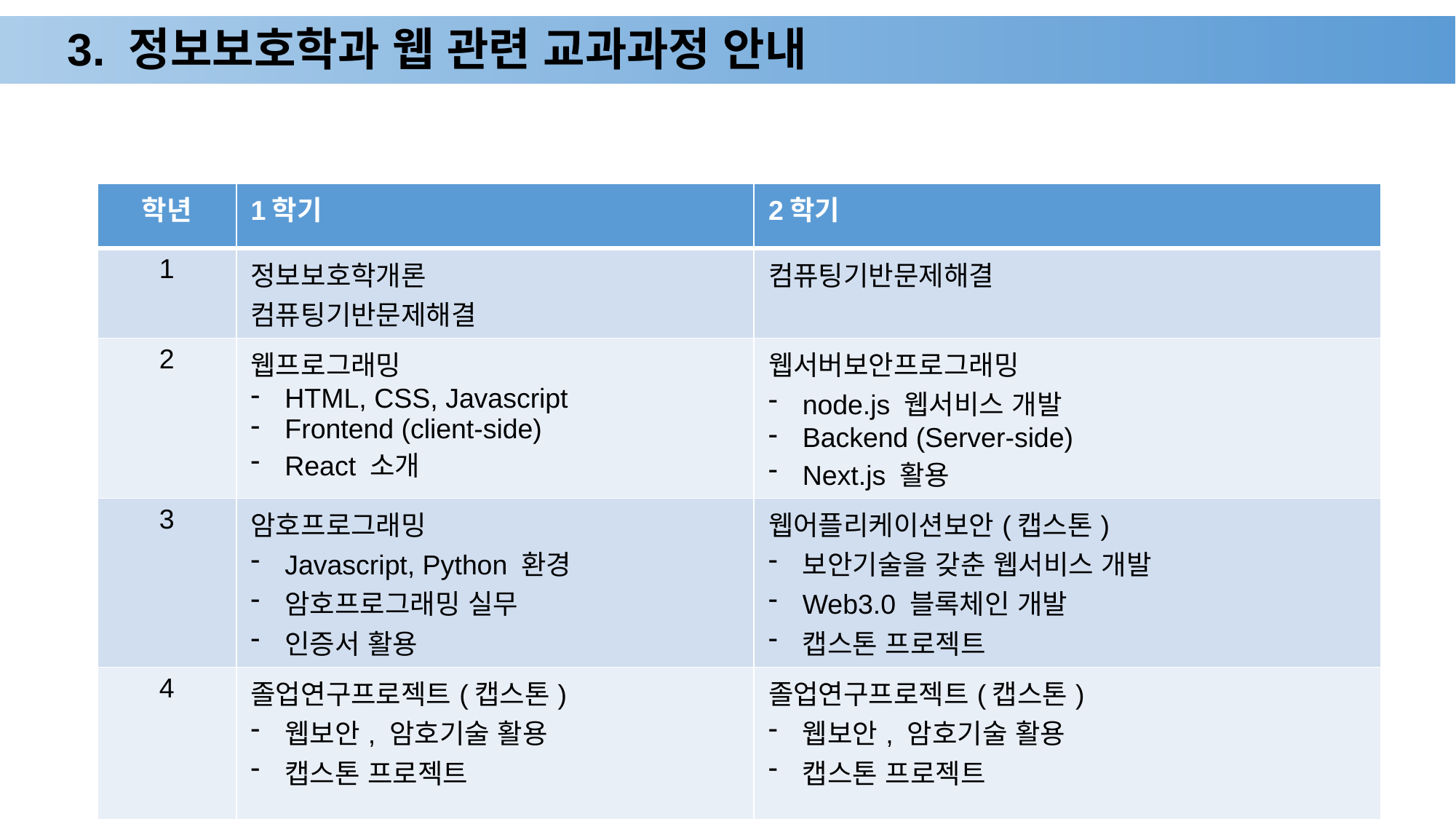

# 3. 정보보호학과 웹 관련 교과과정 안내
| 학년 | 1학기 | 2학기 |
| --- | --- | --- |
| 1 | 정보보호학개론 컴퓨팅기반문제해결 | 컴퓨팅기반문제해결 |
| 2 | 웹프로그래밍 HTML, CSS, Javascript Frontend (client-side) React 소개 | 웹서버보안프로그래밍 node.js 웹서비스 개발 Backend (Server-side) Next.js 활용 |
| 3 | 암호프로그래밍 Javascript, Python 환경 암호프로그래밍 실무 인증서 활용 | 웹어플리케이션보안(캡스톤) 보안기술을 갖춘 웹서비스 개발 Web3.0 블록체인 개발 캡스톤 프로젝트 |
| 4 | 졸업연구프로젝트(캡스톤) 웹보안, 암호기술 활용 캡스톤 프로젝트 | 졸업연구프로젝트(캡스톤) 웹보안, 암호기술 활용 캡스톤 프로젝트 |
9